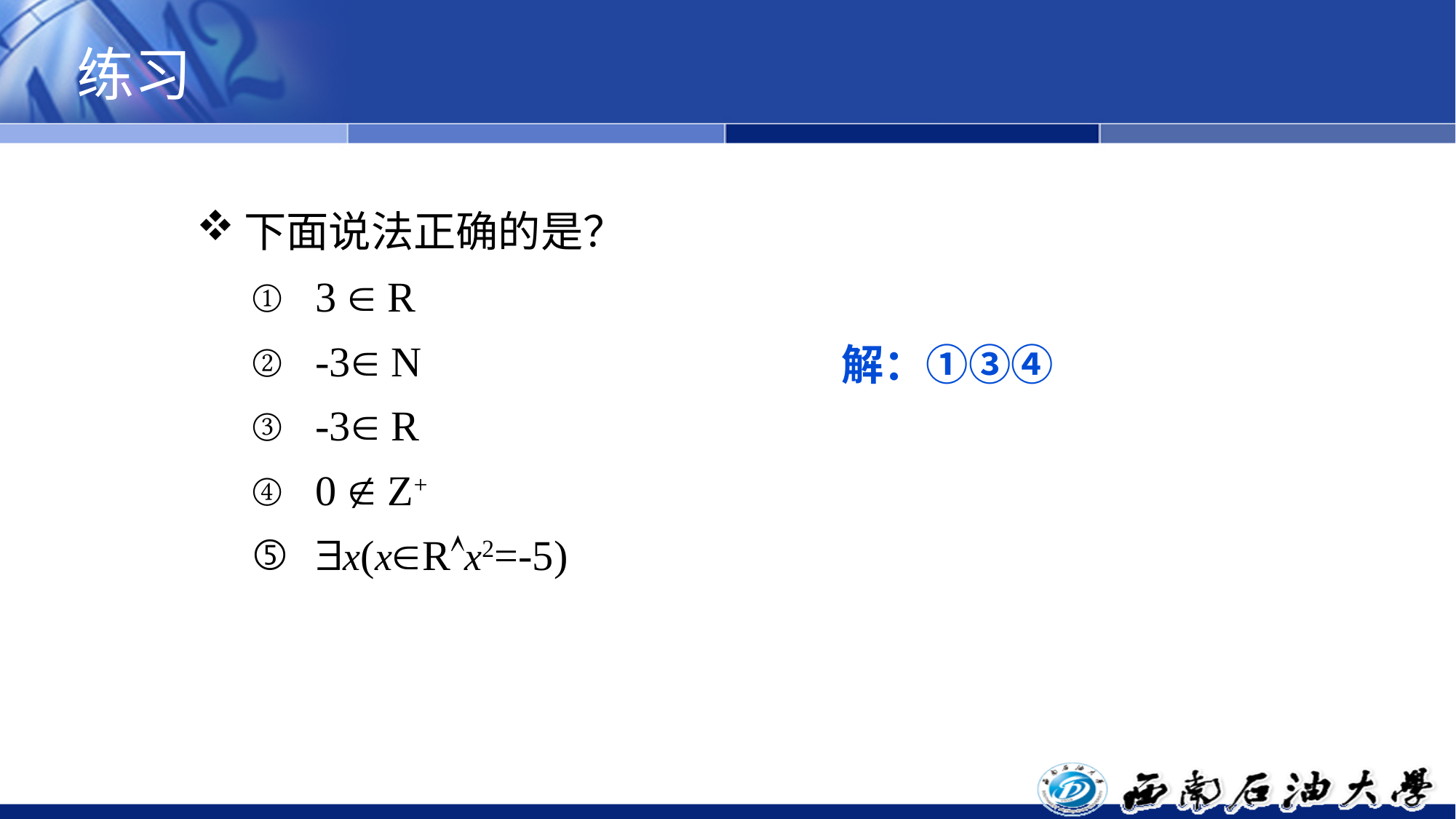

# 练习
下面说法正确的是？
3 ∈ R
-3∈ N
-3∈ R
0 ∉ Z+
∃x(x∈R∧x2=-5)
解：①③④